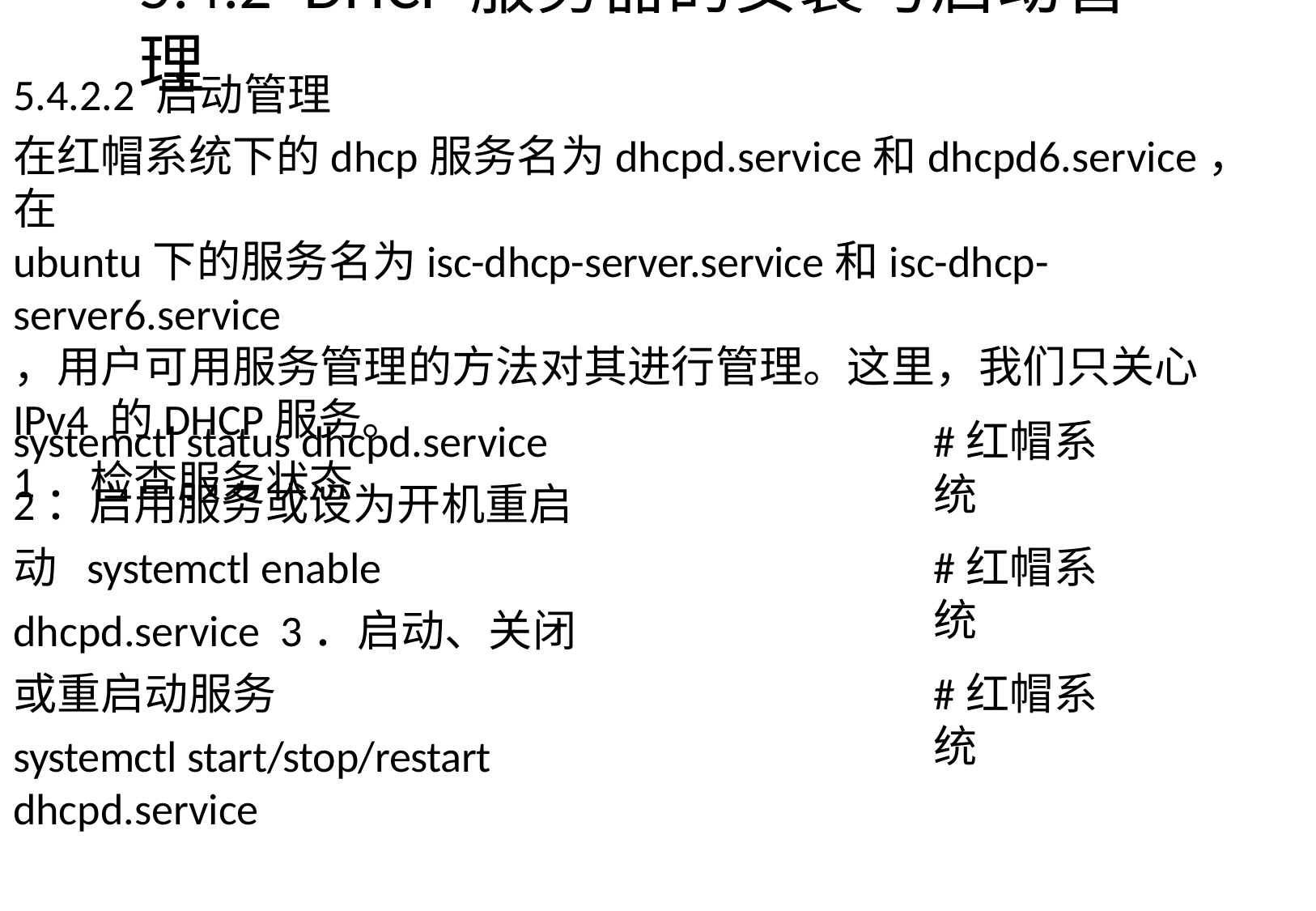

# 5.4.2	DHCP服务器的安装与启动管理
5.4.2.2	启动管理
在红帽系统下的dhcp服务名为dhcpd.service和dhcpd6.service，在
ubuntu下的服务名为isc-dhcp-server.service和isc-dhcp-server6.service
，用户可用服务管理的方法对其进行管理。这里，我们只关心IPv4 的DHCP服务。
1．检查服务状态
systemctl status dhcpd.service  2．启用服务或设为开机重启动  systemctl enable dhcpd.service  3．启动、关闭或重启动服务
systemctl start/stop/restart dhcpd.service
#红帽系统
#红帽系统
#红帽系统